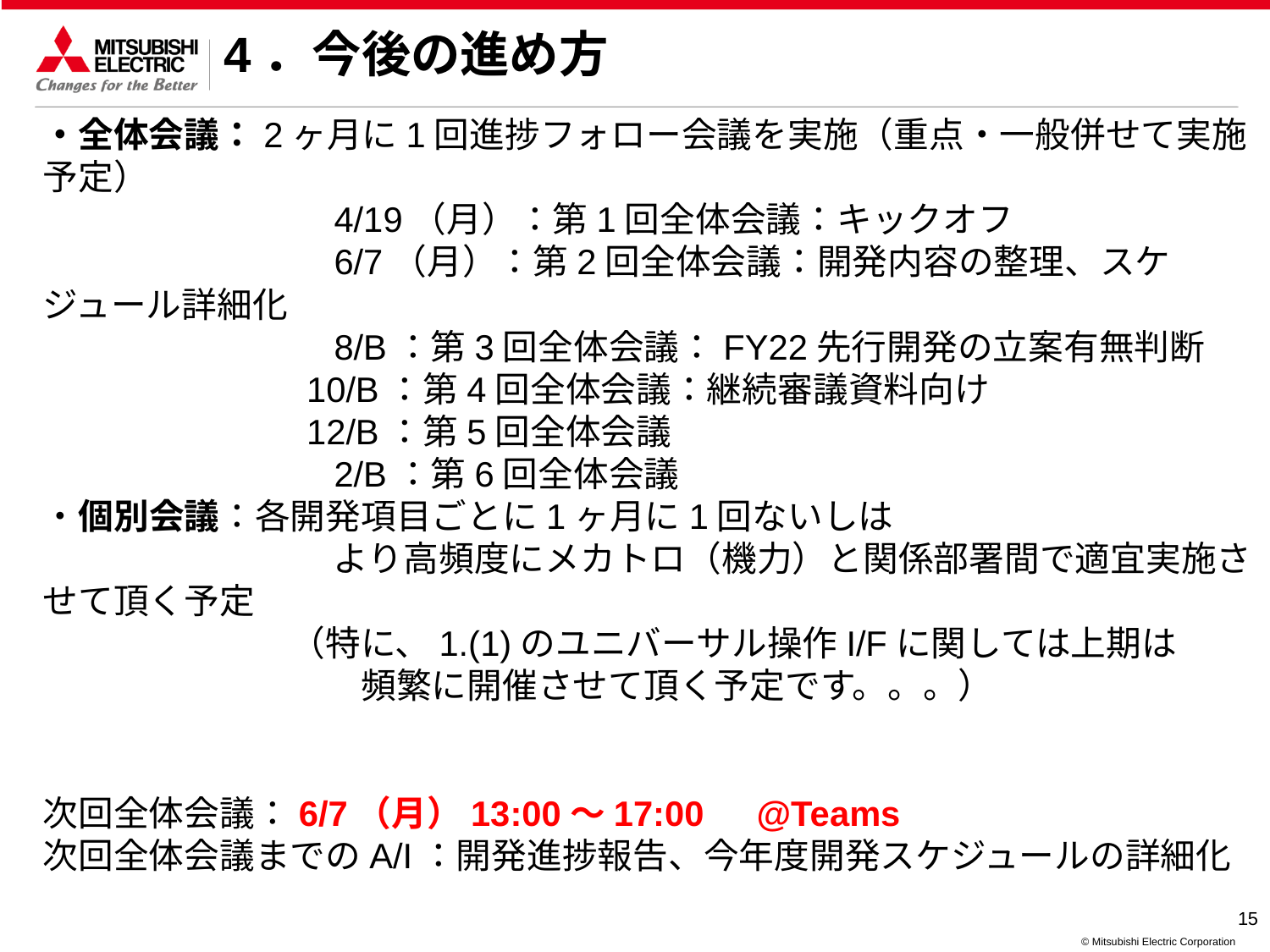

# 4．今後の進め方
・全体会議：2ヶ月に1回進捗フォロー会議を実施（重点・一般併せて実施予定）
　　　　　　　　4/19（月）：第1回全体会議：キックオフ
　　　　　　　　6/7（月）：第2回全体会議：開発内容の整理、スケジュール詳細化
　　　　　　　　8/B：第3回全体会議：FY22先行開発の立案有無判断
　　　　　　　 10/B：第4回全体会議：継続審議資料向け
　　　　　　　 12/B：第5回全体会議
　　　　　　　　2/B：第6回全体会議
・個別会議：各開発項目ごとに1ヶ月に1回ないしは
　　　　　　　　 より高頻度にメカトロ（機力）と関係部署間で適宜実施させて頂く予定
　　　　　　　（特に、1.(1)のユニバーサル操作I/Fに関しては上期は
　　　　　　　　　頻繁に開催させて頂く予定です。。。）

次回全体会議：6/7（月）13:00～17:00　@Teams
次回全体会議までのA/I：開発進捗報告、今年度開発スケジュールの詳細化